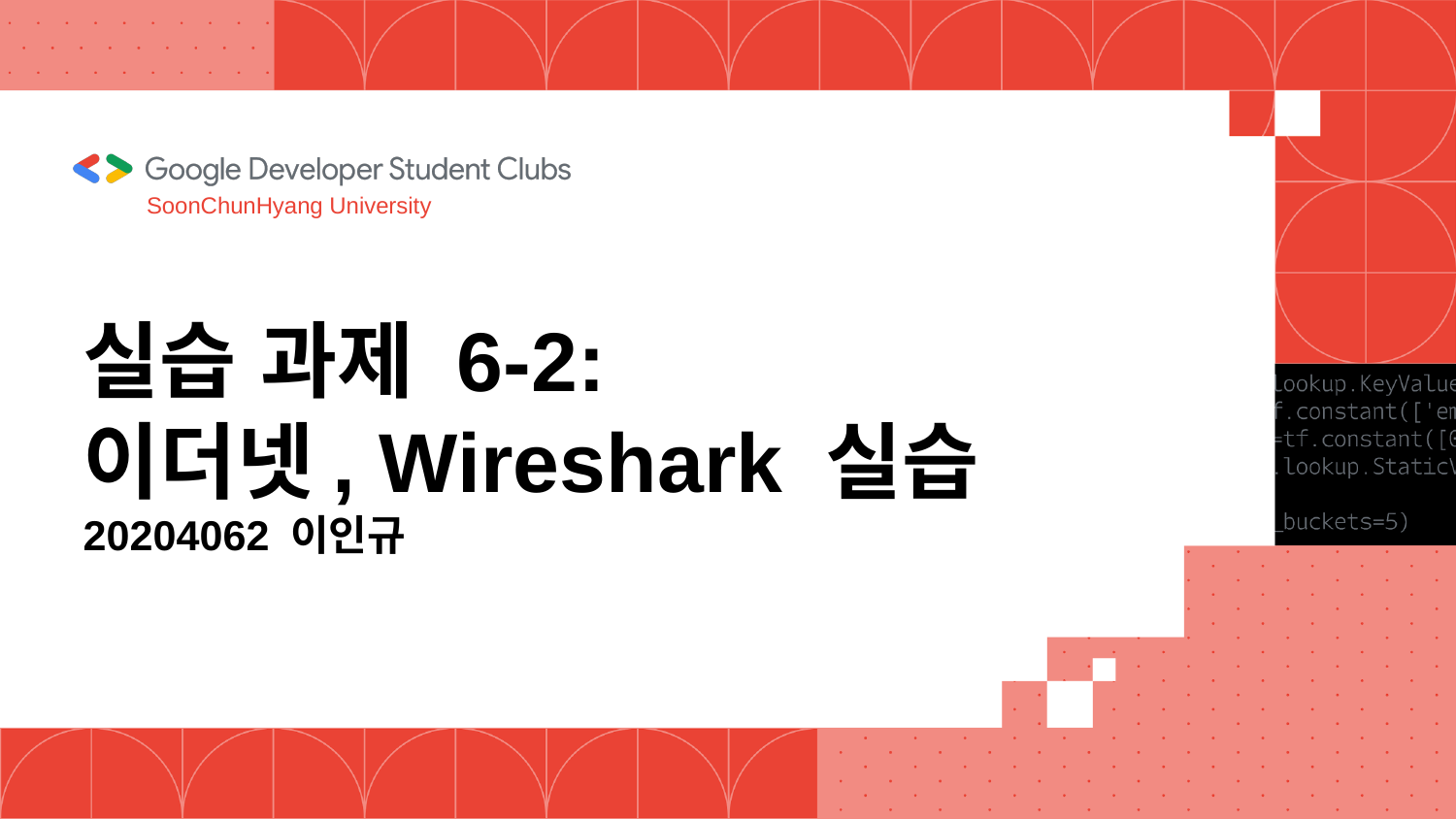

SoonChunHyang University
# 실습 과제 6-2: 이더넷, Wireshark 실습 20204062 이인규